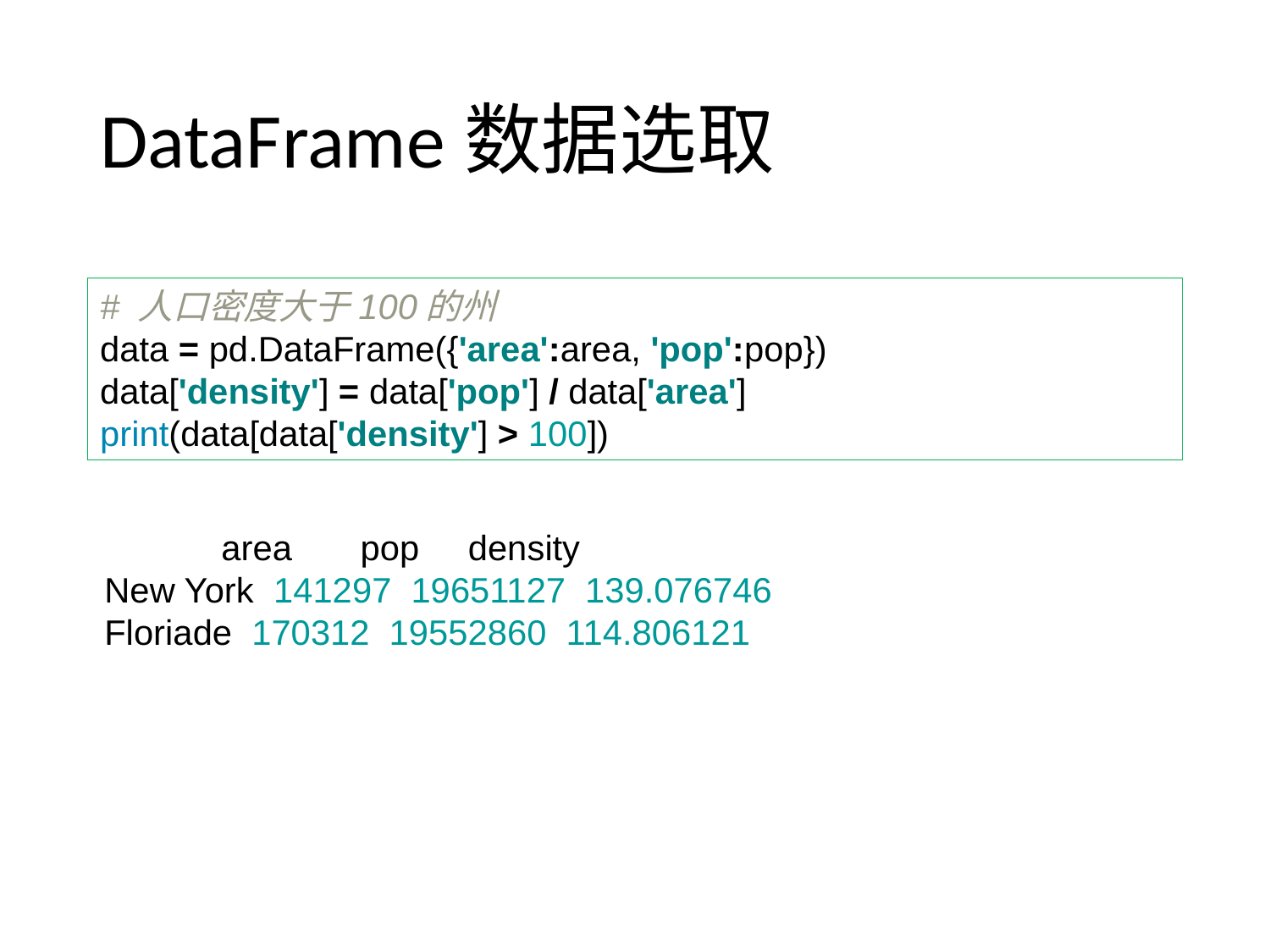

# DataFrame数据选取
# 人口密度大于100的州 data = pd.DataFrame({'area':area, 'pop':pop}) data['density'] = data['pop'] / data['area'] print(data[data['density'] > 100])
            area       pop     density
New York  141297  19651127  139.076746
Floriade  170312  19552860  114.806121
28